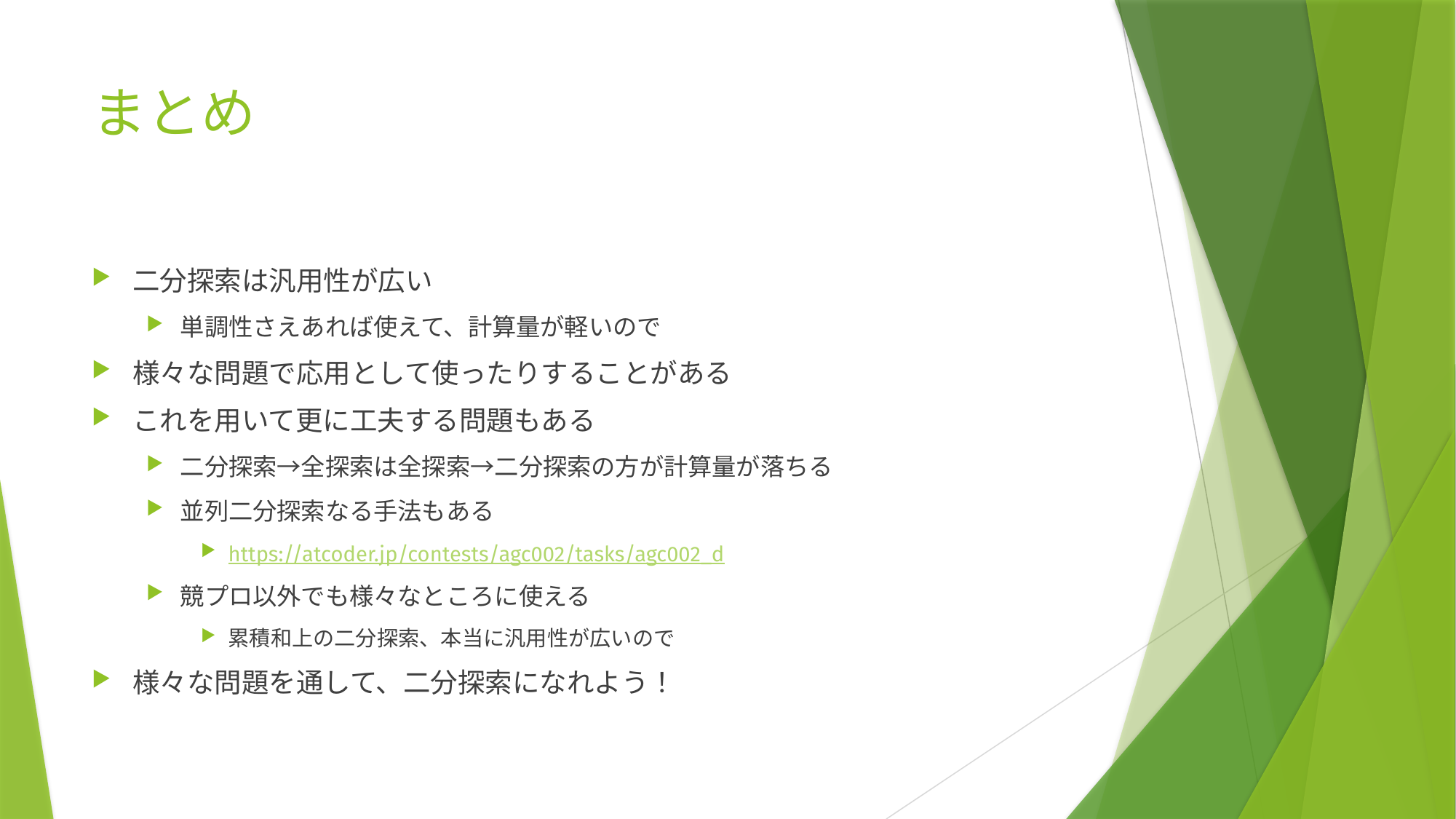

# まとめ
二分探索は汎用性が広い
単調性さえあれば使えて、計算量が軽いので
様々な問題で応用として使ったりすることがある
これを用いて更に工夫する問題もある
二分探索→全探索は全探索→二分探索の方が計算量が落ちる
並列二分探索なる手法もある
https://atcoder.jp/contests/agc002/tasks/agc002_d
競プロ以外でも様々なところに使える
累積和上の二分探索、本当に汎用性が広いので
様々な問題を通して、二分探索になれよう！